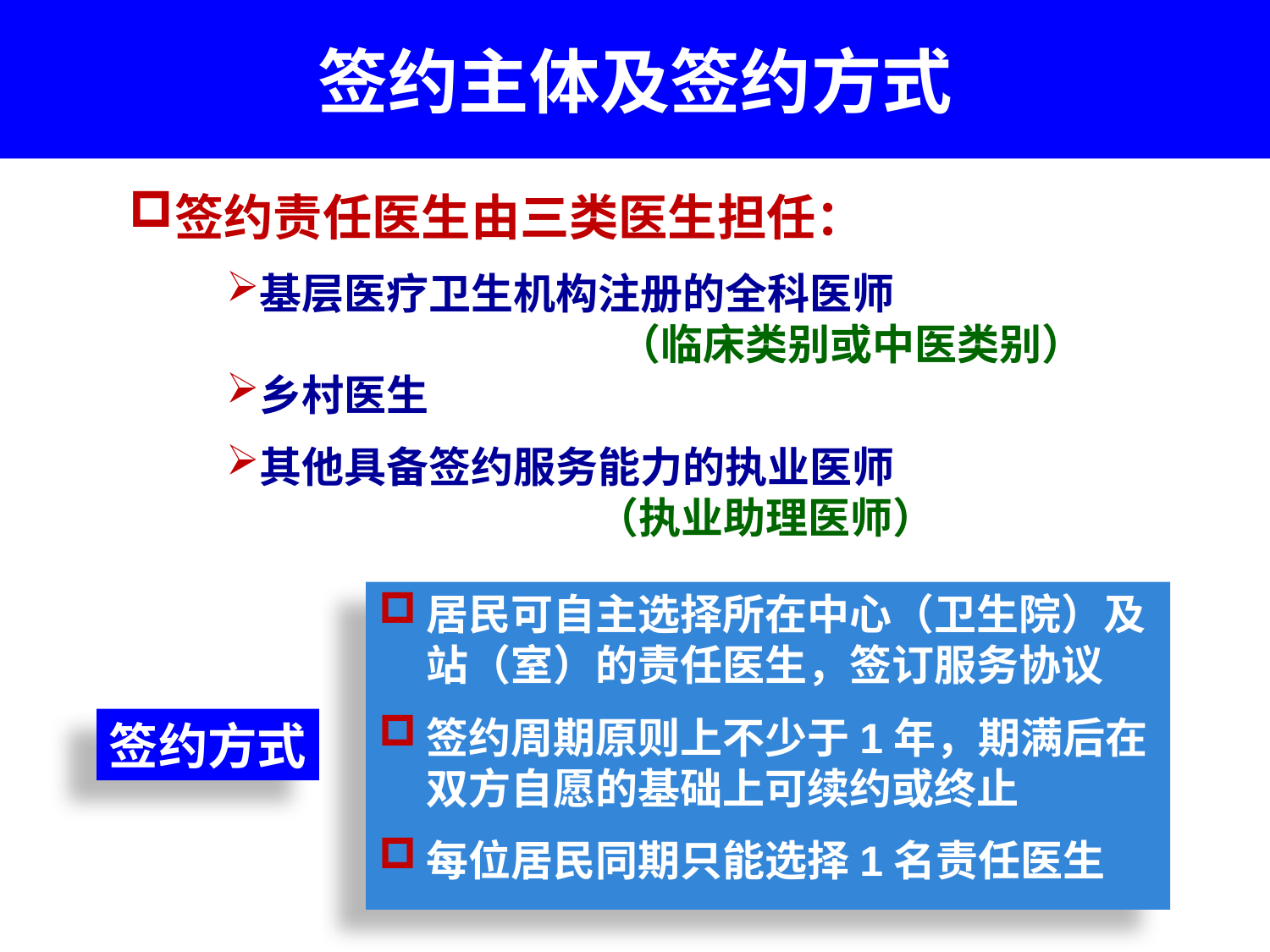

签约主体及签约方式
签约责任医生由三类医生担任：
基层医疗卫生机构注册的全科医师
                                     （临床类别或中医类别）
乡村医生
其他具备签约服务能力的执业医师
                                                （执业助理医师）
居民可自主选择所在中心（卫生院）及站（室）的责任医生，签订服务协议
签约周期原则上不少于1年，期满后在双方自愿的基础上可续约或终止
每位居民同期只能选择1名责任医生
签约方式